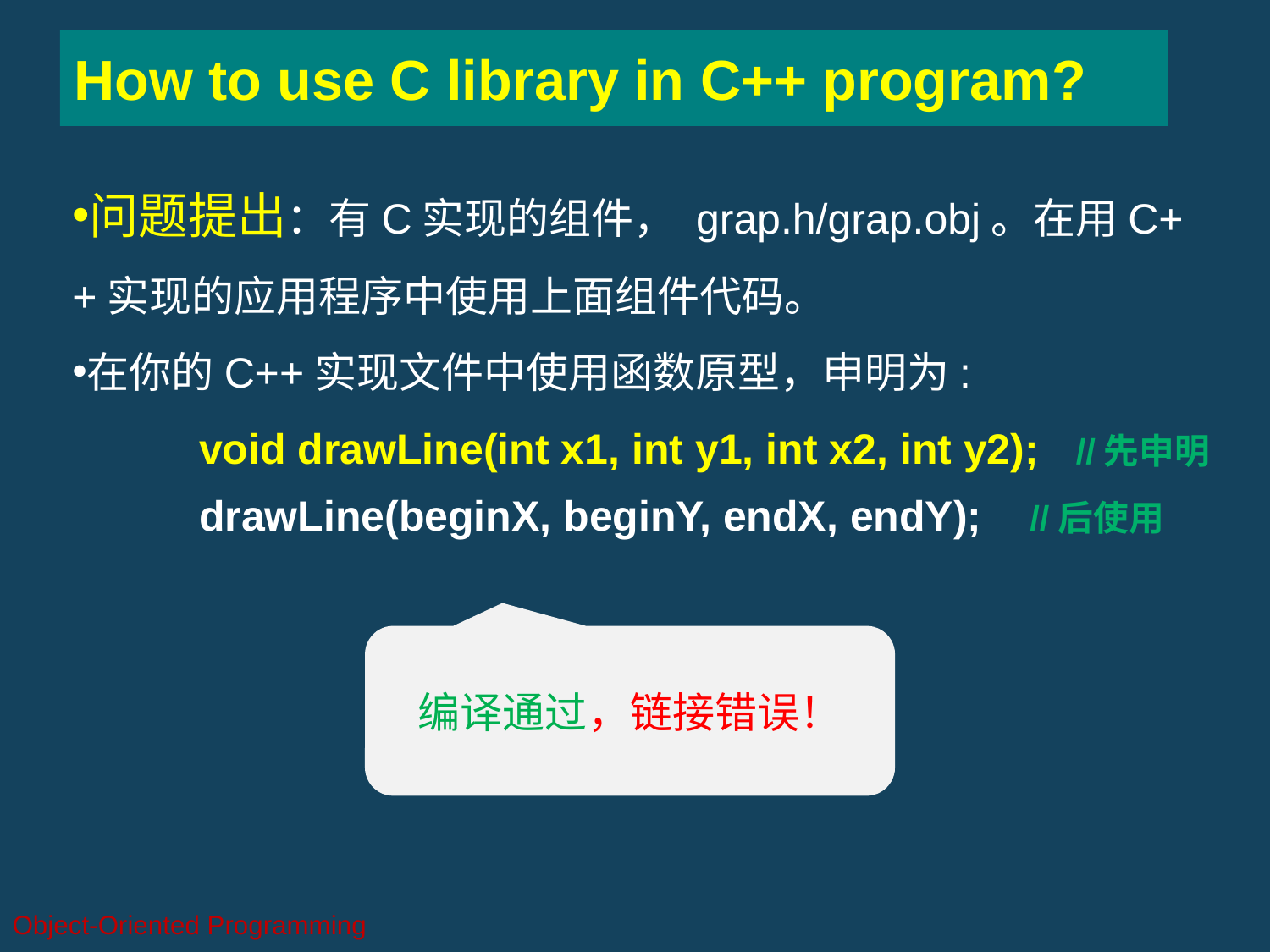

# How to use C library in C++ program?
问题提出：有C实现的组件， grap.h/grap.obj。在用C++实现的应用程序中使用上面组件代码。
在你的C++实现文件中使用函数原型，申明为:
void drawLine(int x1, int y1, int x2, int y2);   //先申明
drawLine(beginX, beginY, endX, endY);    //后使用
编译通过，链接错误！
Object-Oriented Programming